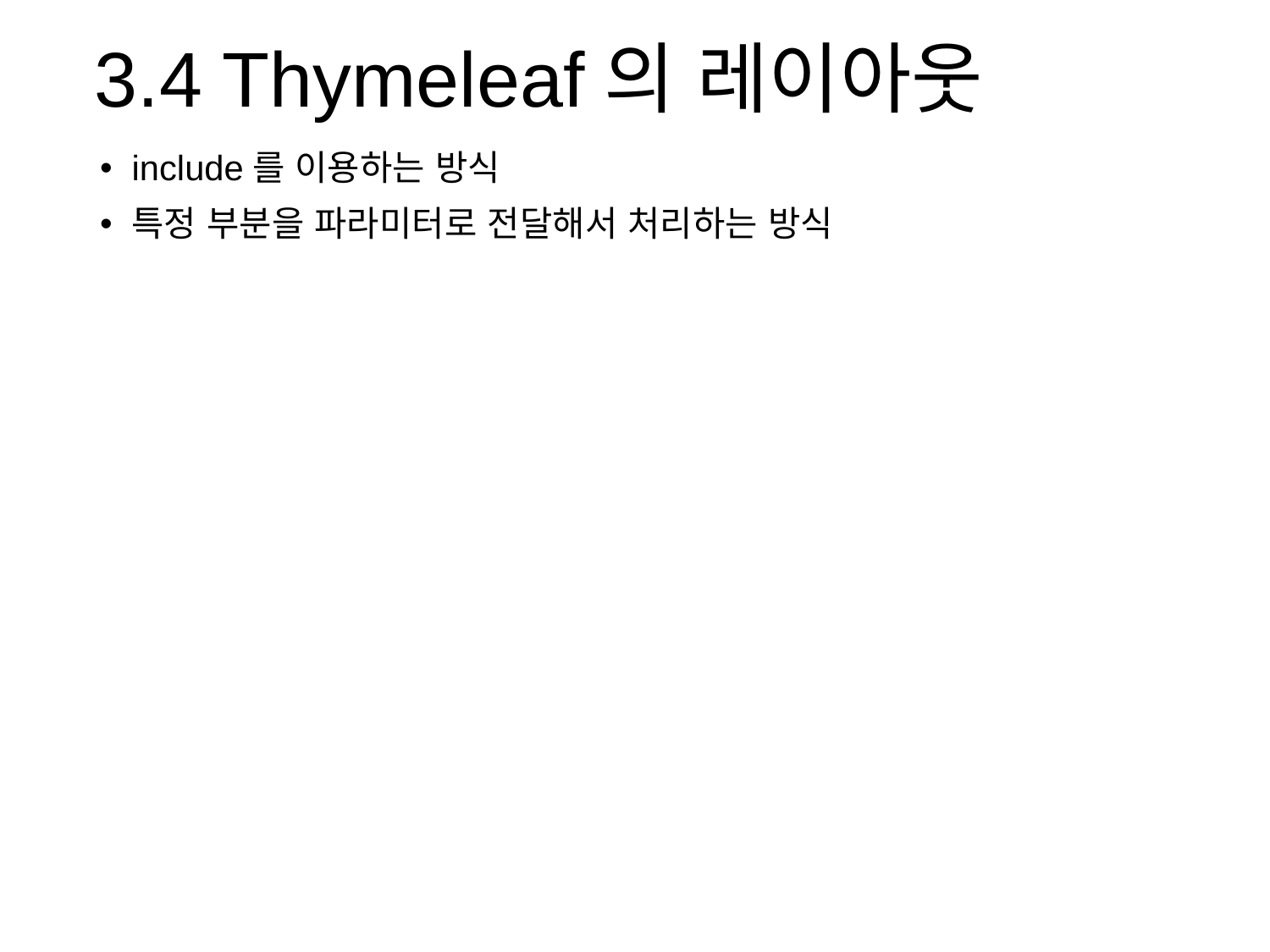

# 3.4 Thymeleaf의 레이아웃
include를 이용하는 방식
특정 부분을 파라미터로 전달해서 처리하는 방식